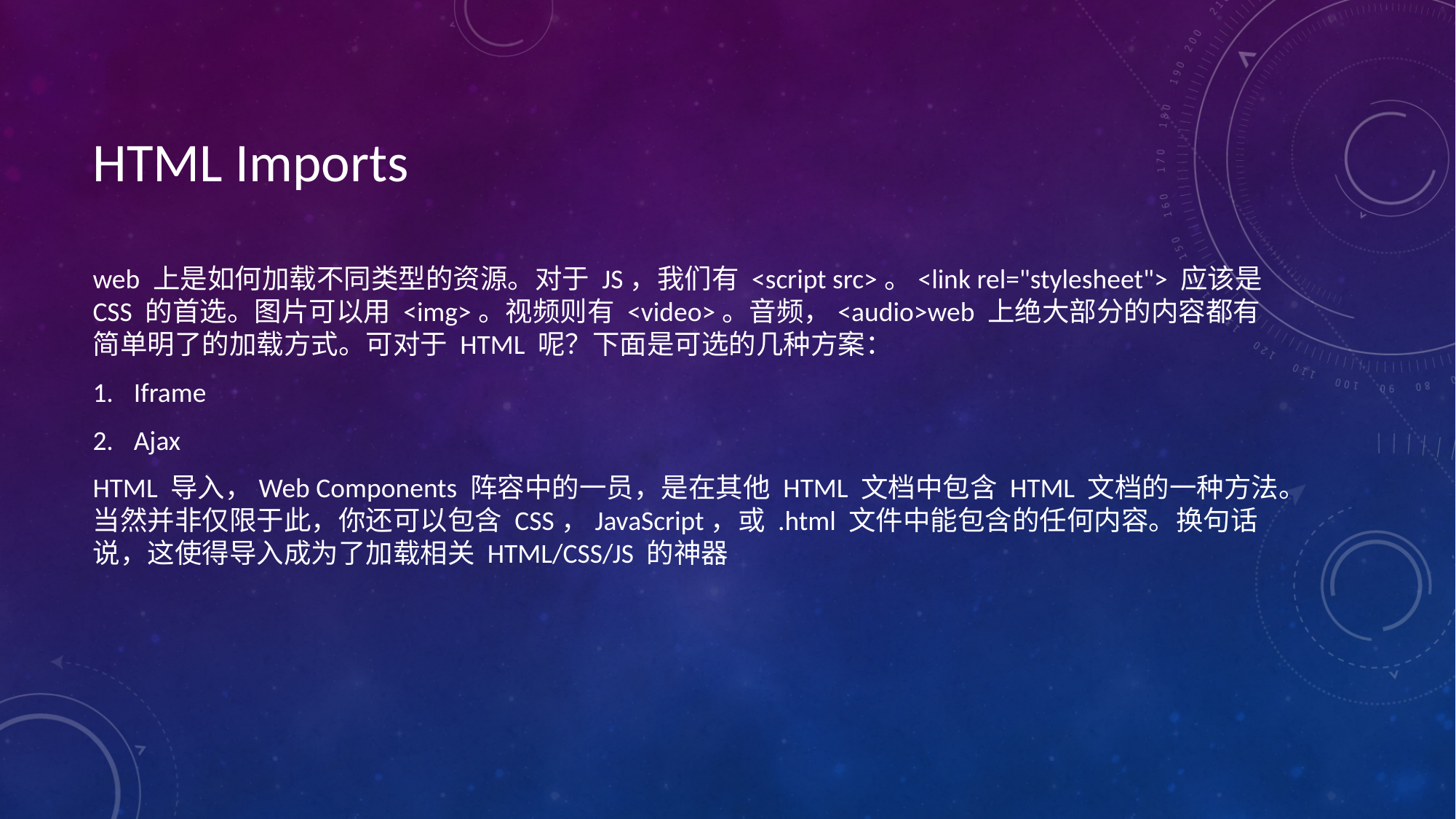

# HTML Imports
web 上是如何加载不同类型的资源。对于 JS，我们有 <script src>。<link rel="stylesheet"> 应该是 CSS 的首选。图片可以用 <img>。视频则有 <video>。音频，<audio>web 上绝大部分的内容都有简单明了的加载方式。可对于 HTML 呢？下面是可选的几种方案：
Iframe
Ajax
HTML 导入，Web Components 阵容中的一员，是在其他 HTML 文档中包含 HTML 文档的一种方法。当然并非仅限于此，你还可以包含 CSS，JavaScript，或 .html 文件中能包含的任何内容。换句话说，这使得导入成为了加载相关 HTML/CSS/JS 的神器